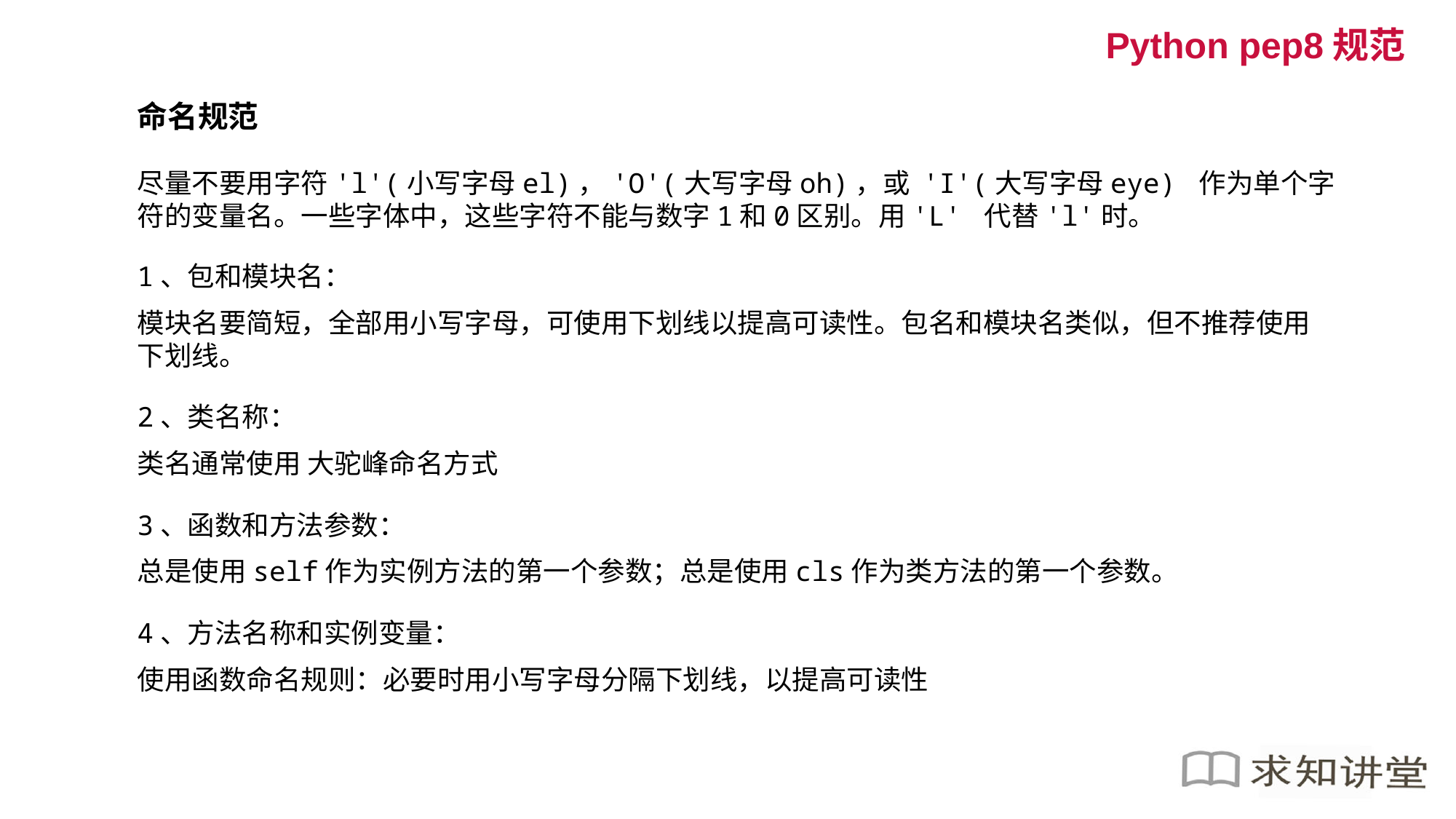

Python pep8规范
命名规范
尽量不要用字符'l'(小写字母el)，'O'(大写字母oh)，或 'I'(大写字母eye) 作为单个字符的变量名。一些字体中，这些字符不能与数字1和0区别。用'L' 代替'l'时。
1、包和模块名：
模块名要简短，全部用小写字母，可使用下划线以提高可读性。包名和模块名类似，但不推荐使用下划线。
2、类名称：
类名通常使用 大驼峰命名方式
3、函数和方法参数：
总是使用self作为实例方法的第一个参数；总是使用cls作为类方法的第一个参数。
4、方法名称和实例变量：
使用函数命名规则：必要时用小写字母分隔下划线，以提高可读性